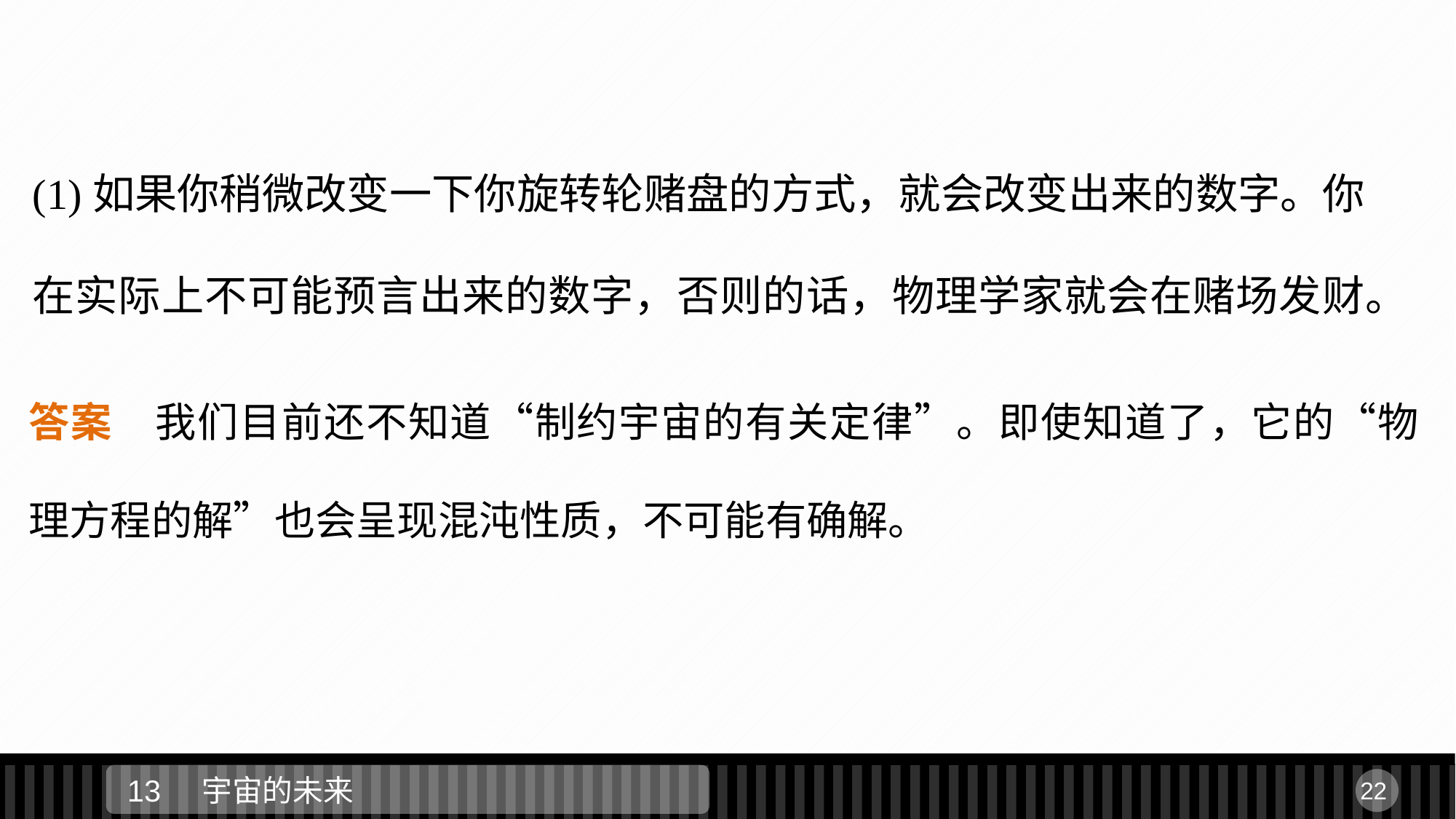

(1)如果你稍微改变一下你旋转轮赌盘的方式，就会改变出来的数字。你在实际上不可能预言出来的数字，否则的话，物理学家就会在赌场发财。
答案　我们目前还不知道“制约宇宙的有关定律”。即使知道了，它的“物理方程的解”也会呈现混沌性质，不可能有确解。